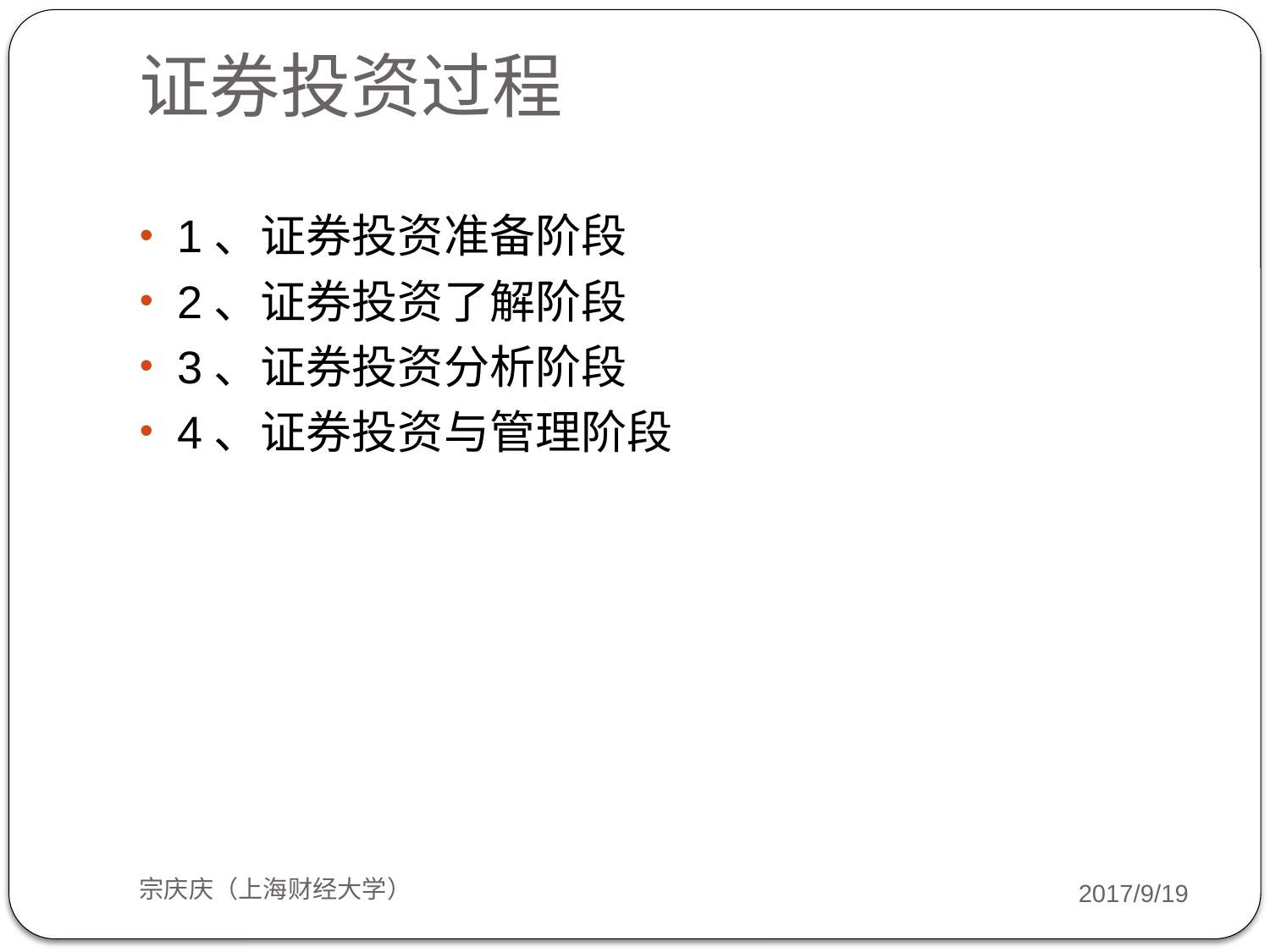

# 证券投资过程
1、证券投资准备阶段
2、证券投资了解阶段
3、证券投资分析阶段
4、证券投资与管理阶段
宗庆庆（上海财经大学）
2017/9/19